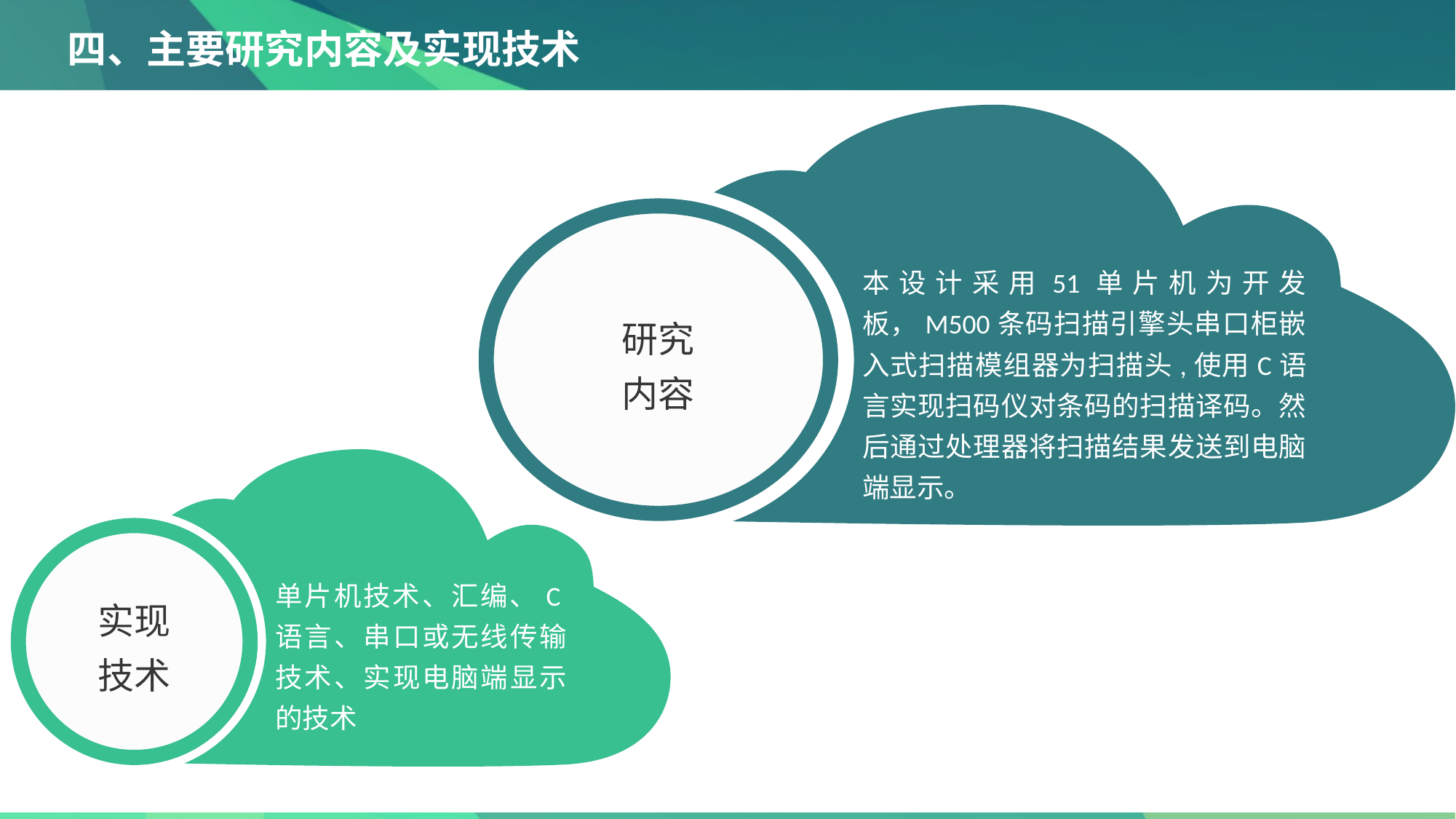

四、主要研究内容及实现技术

研究
内容
本设计采用51单片机为开发板，M500条码扫描引擎头串口柜嵌入式扫描模组器为扫描头,使用C语言实现扫码仪对条码的扫描译码。然后通过处理器将扫描结果发送到电脑端显示。

实现
技术
单片机技术、汇编、C语言、串口或无线传输技术、实现电脑端显示的技术